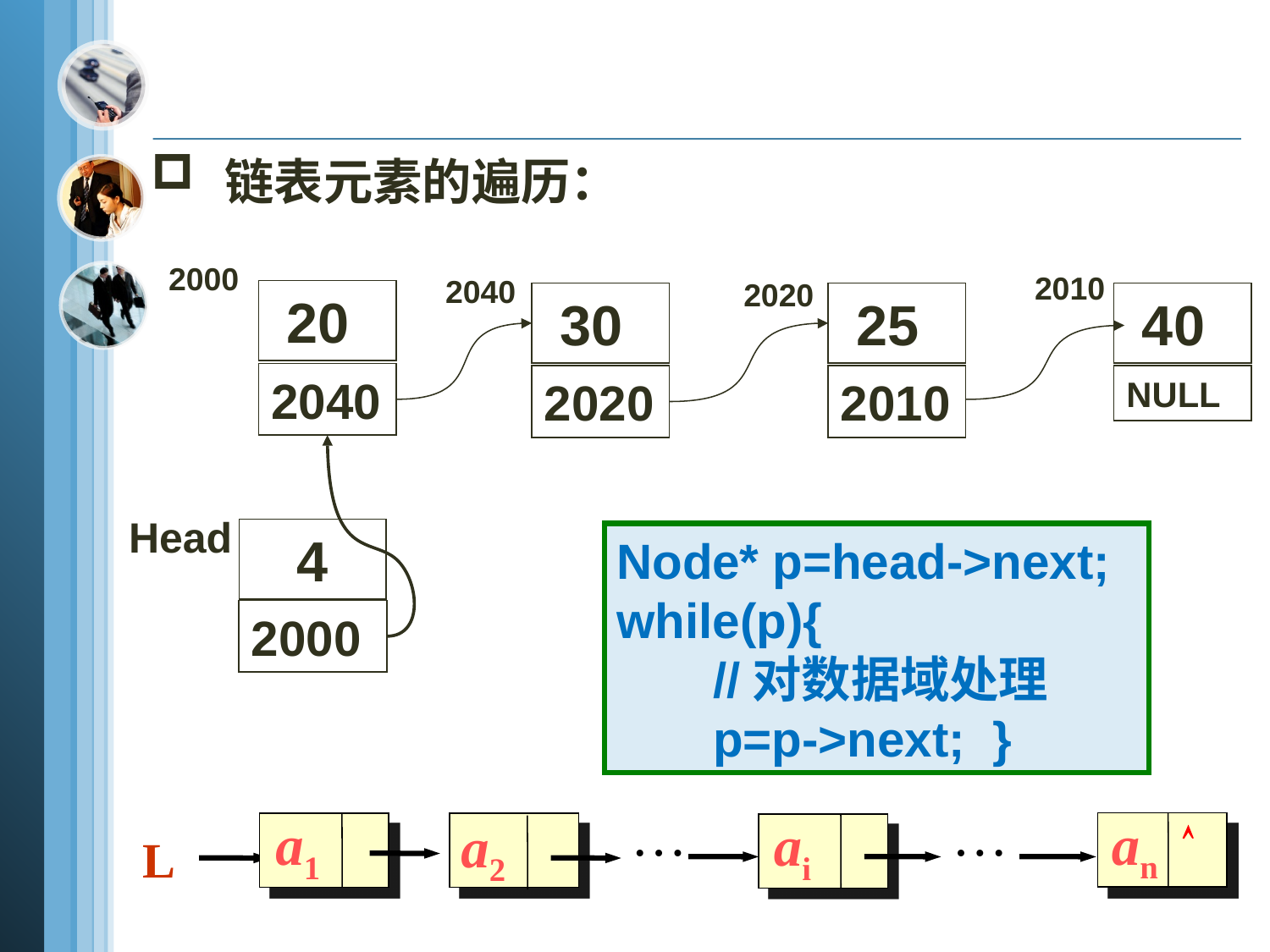

链表元素的遍历：
2000
2010
2040
2020
 20
 30
 25
 40
2040
2020
2010
NULL
Head
4
Node* p=head->next;
while(p){
       //对数据域处理
       p=p->next;  }
2000
…
…
an
a1
ai
a2

∧

L